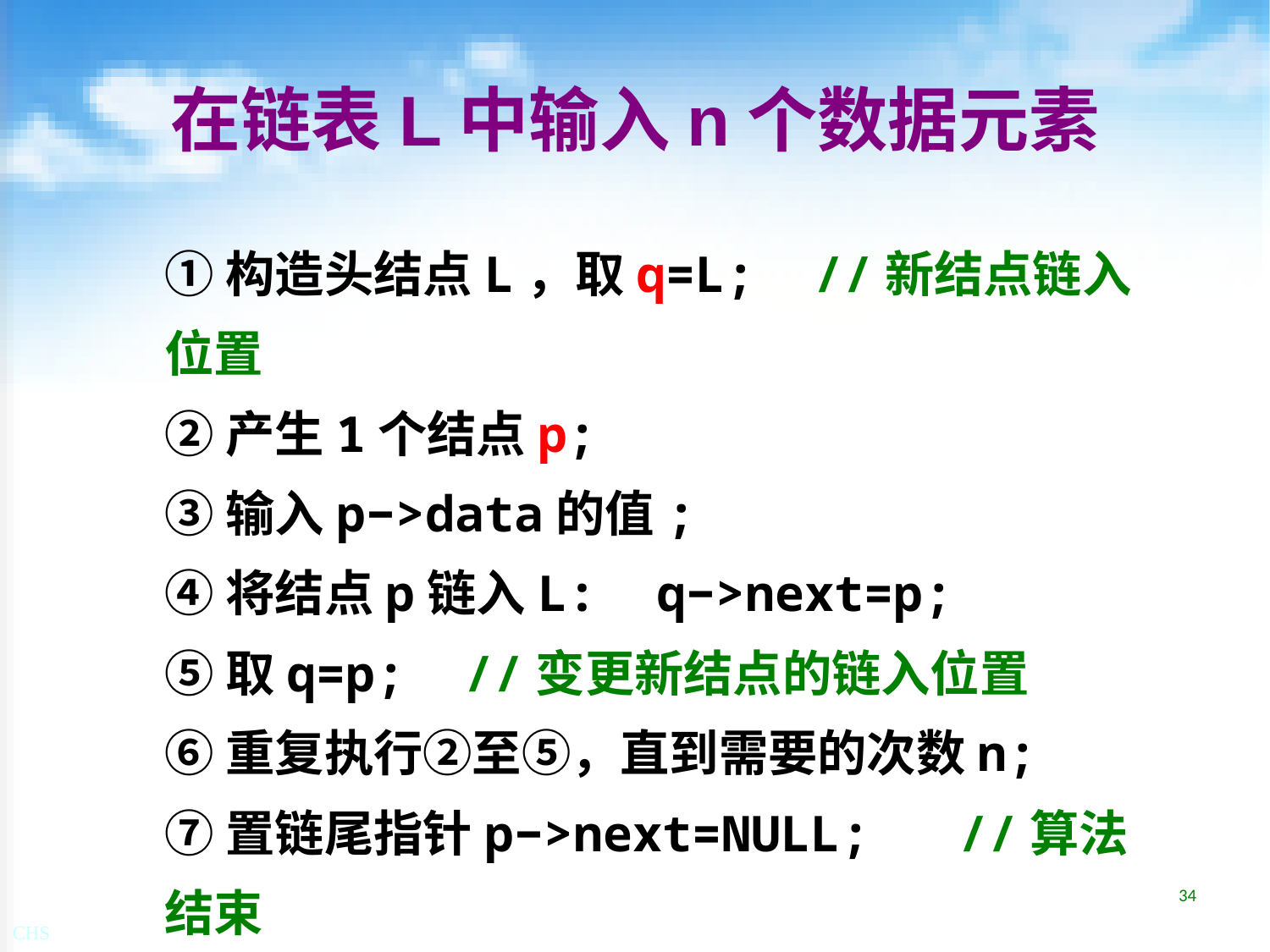

# 在链表L中输入n个数据元素
	①构造头结点L，取q=L;  //新结点链入位置
	②产生1个结点p;
	③输入p−>data的值;
	④将结点p链入L:  q−>next=p;
	⑤取q=p;  //变更新结点的链入位置
	⑥重复执行②至⑤，直到需要的次数n;
	⑦置链尾指针p−>next=NULL;   //算法结束
34